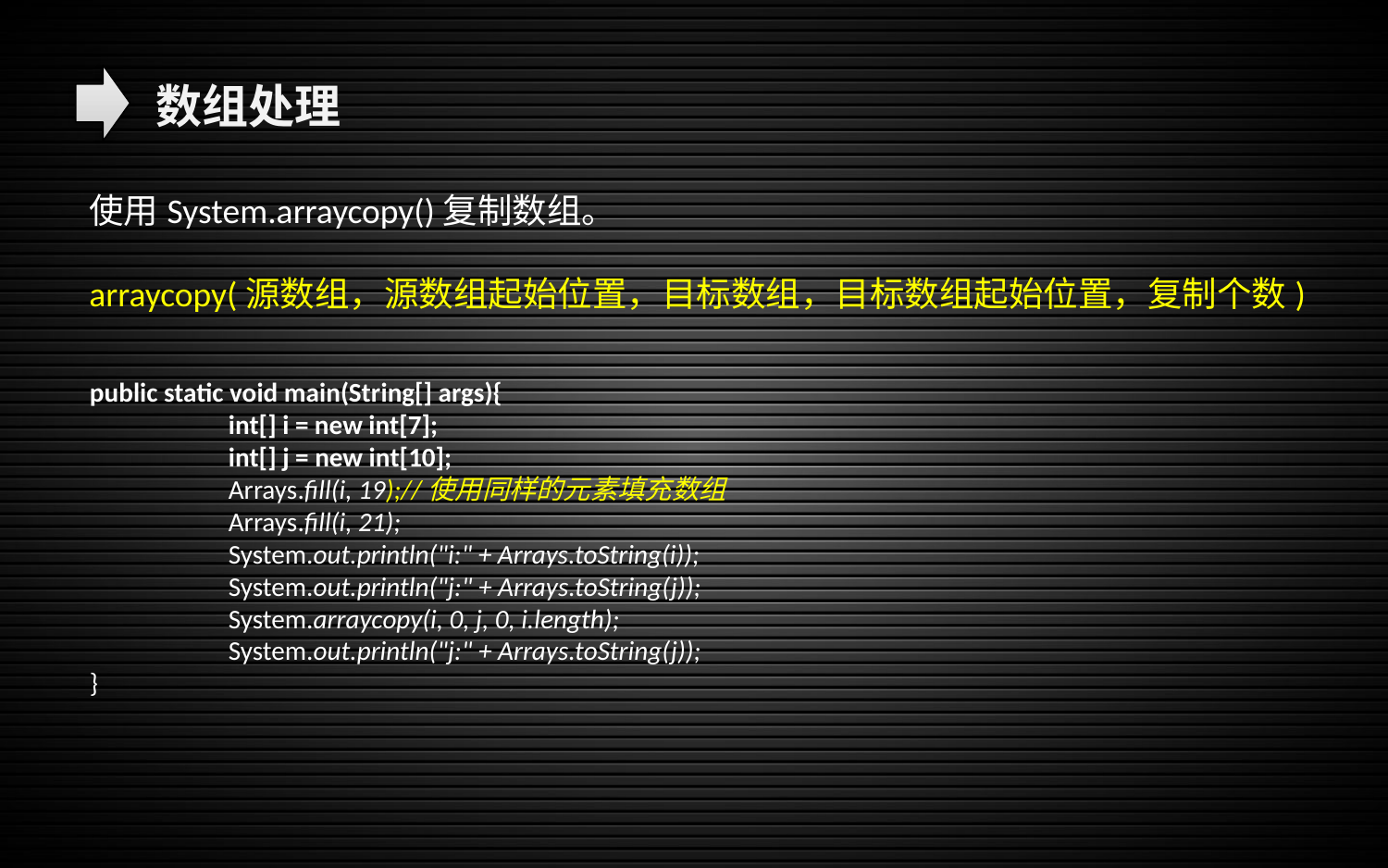

数组处理
使用System.arraycopy()复制数组。

arraycopy(源数组，源数组起始位置，目标数组，目标数组起始位置，复制个数)
public static void main(String[] args){
	int[] i = new int[7];
	int[] j = new int[10];
	Arrays.fill(i, 19);//使用同样的元素填充数组
	Arrays.fill(i, 21);
	System.out.println("i:" + Arrays.toString(i));
	System.out.println("j:" + Arrays.toString(j));
	System.arraycopy(i, 0, j, 0, i.length);
	System.out.println("j:" + Arrays.toString(j));
}